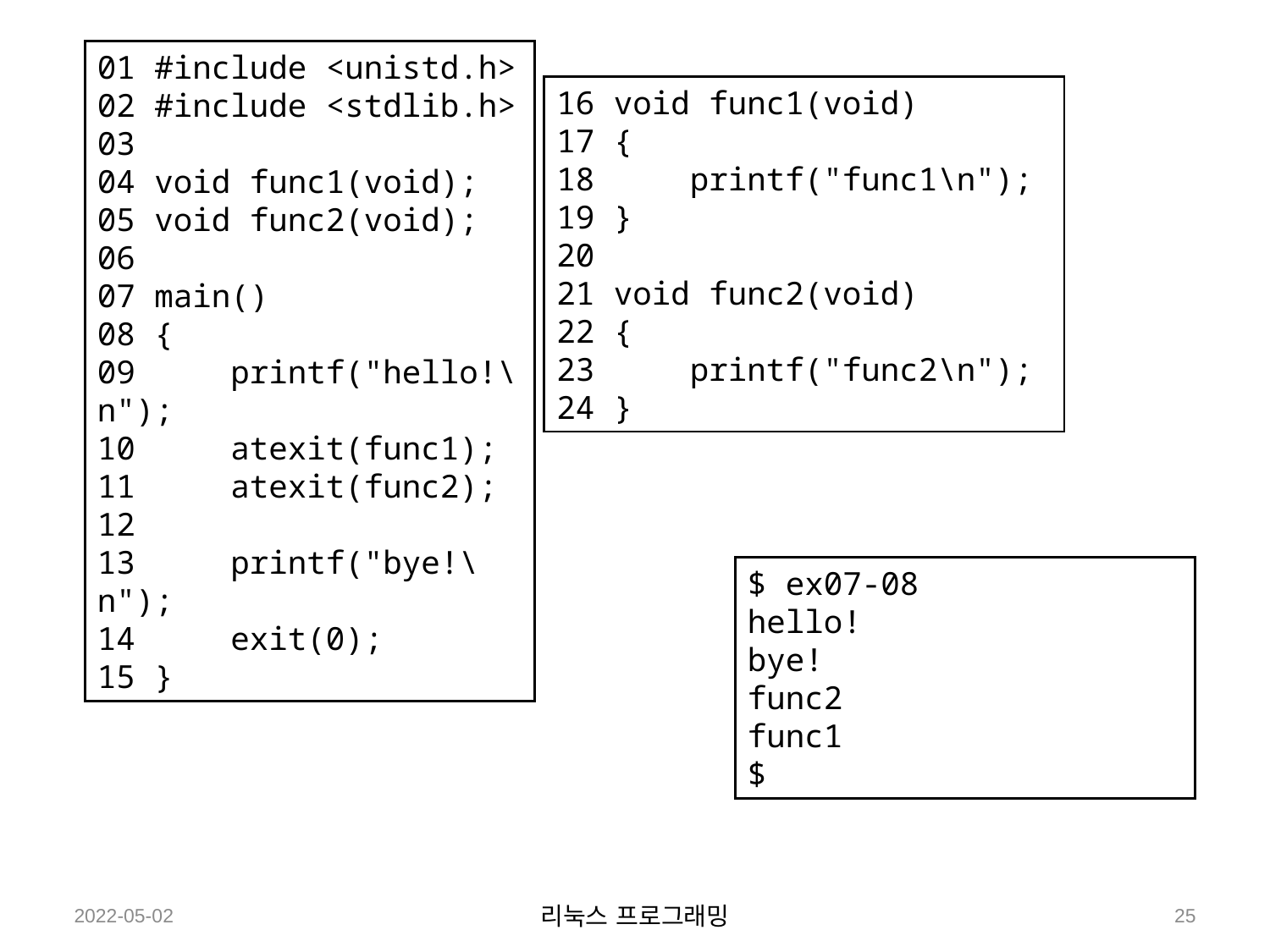

01 #include <unistd.h>
02 #include <stdlib.h>
03
04 void func1(void);
05 void func2(void);
06
07 main()
08 {
09     printf("hello!\n");
10     atexit(func1);
11     atexit(func2);
12
13     printf("bye!\n");
14     exit(0);
15 }
16 void func1(void)
17 {
18     printf("func1\n");
19 }
20
21 void func2(void)
22 {
23     printf("func2\n");
24 }
$ ex07-08
hello!
bye!
func2
func1
$
2022-05-02
리눅스 프로그래밍
25